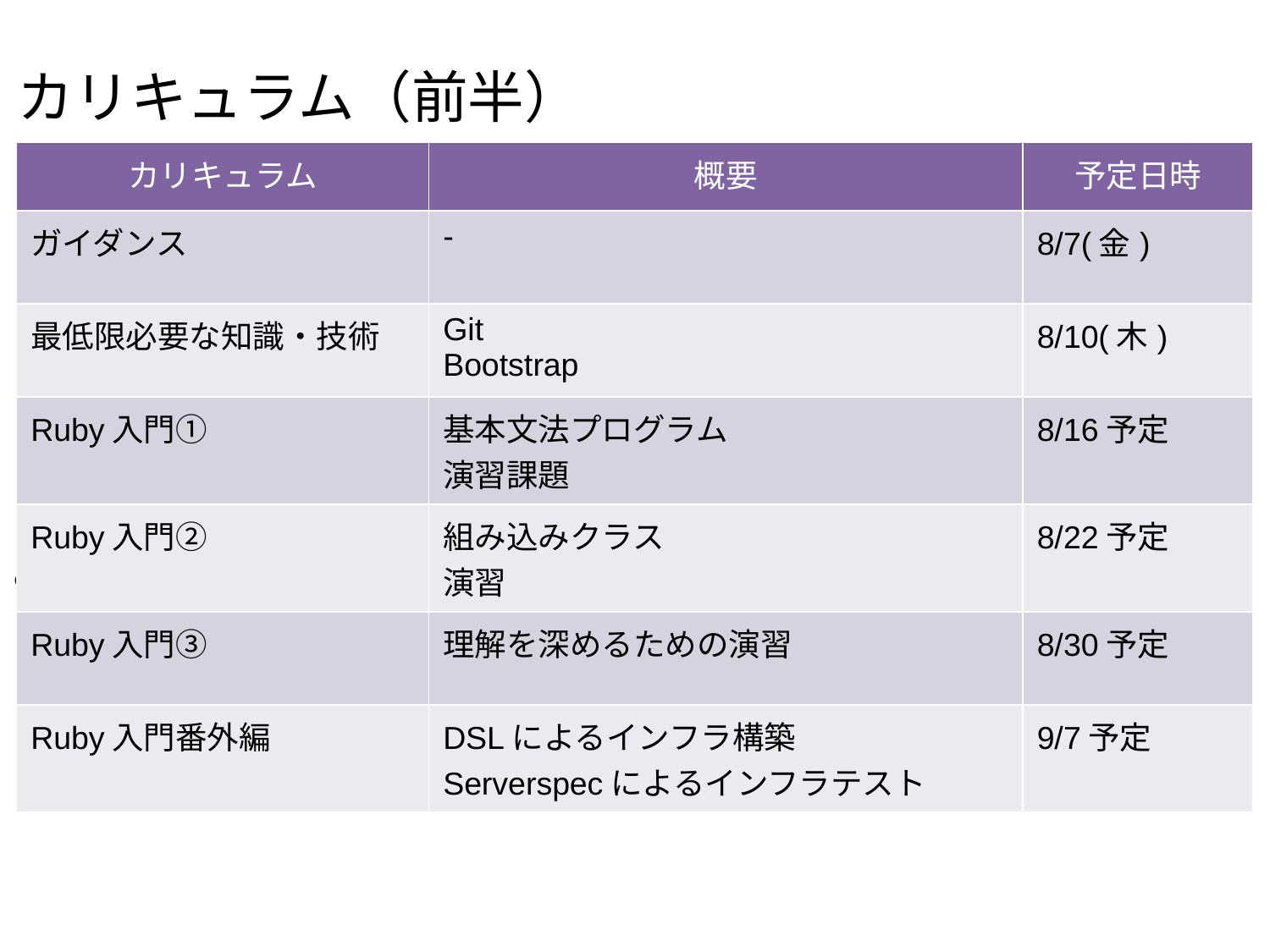

カリキュラム（前半）
| カリキュラム | 概要 | 予定日時 |
| --- | --- | --- |
| ガイダンス | - | 8/7(金) |
| 最低限必要な知識・技術 | Git Bootstrap | 8/10(木) |
| Ruby入門① | 基本文法プログラム 演習課題 | 8/16予定 |
| Ruby入門② | 組み込みクラス 演習 | 8/22予定 |
| Ruby入門③ | 理解を深めるための演習 | 8/30予定 |
| Ruby入門番外編 | DSLによるインフラ構築 Serverspecによるインフラテスト | 9/7予定 |
カリキュラム(1/2)